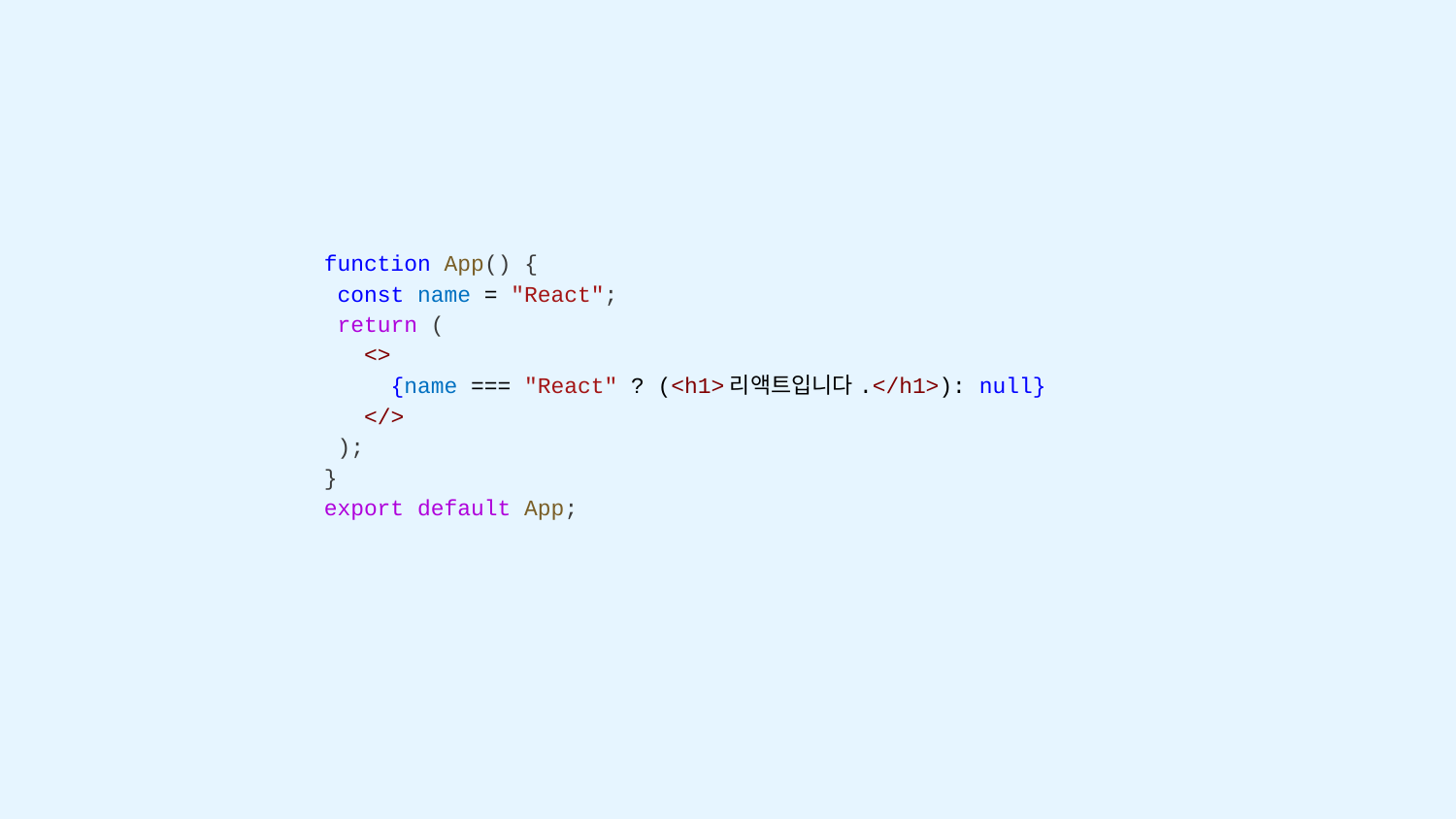

function App() {
 const name = "React";
 return (
   <>
     {name === "React" ? (<h1>리액트입니다.</h1>): null}
   </>
 );
}
export default App;